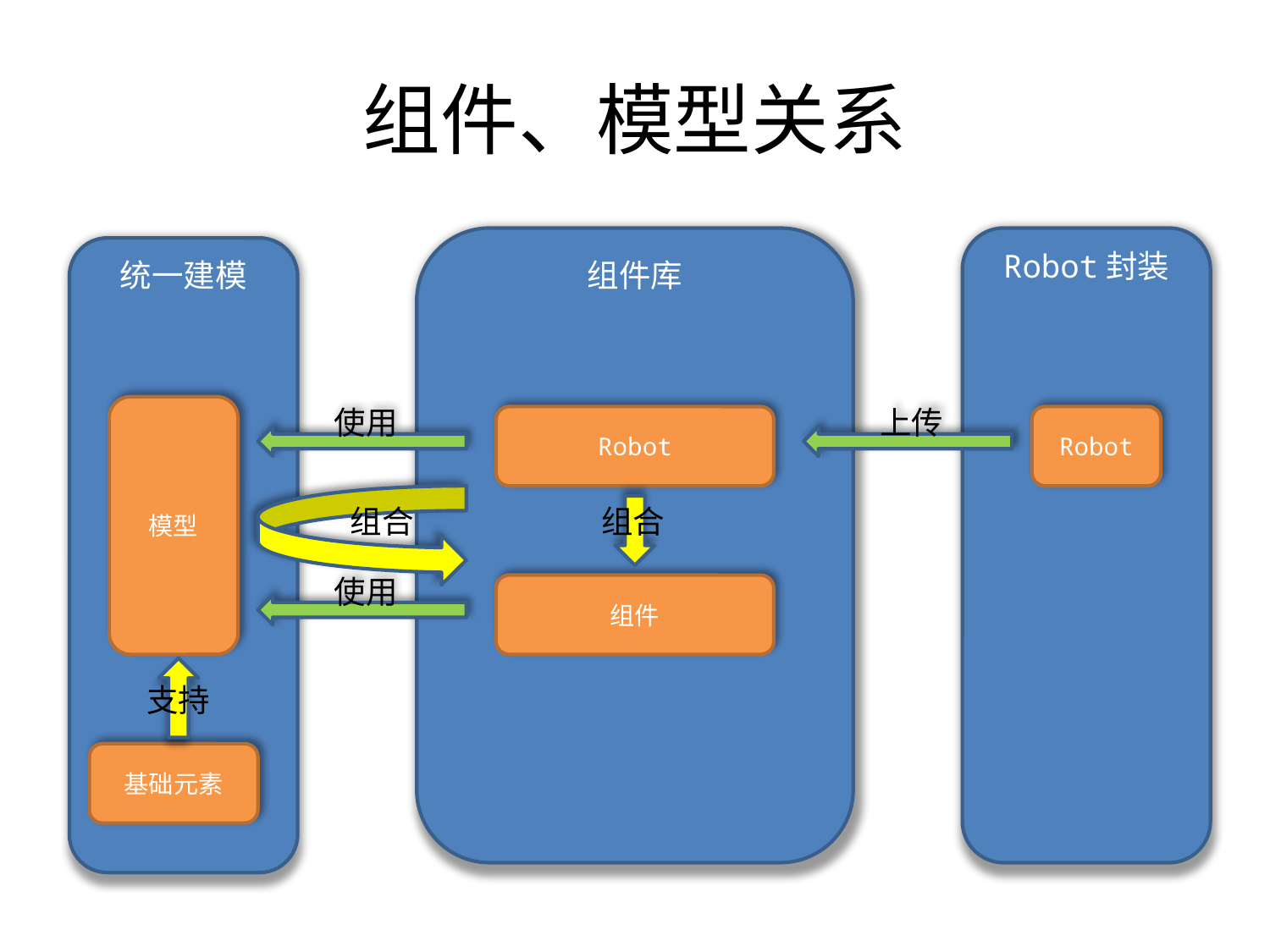

# 组件、模型关系
组件库
Robot
组件
Robot封装
统一建模
模型
Robot
使用

上传

组合

使用

支持
基础元素

组合